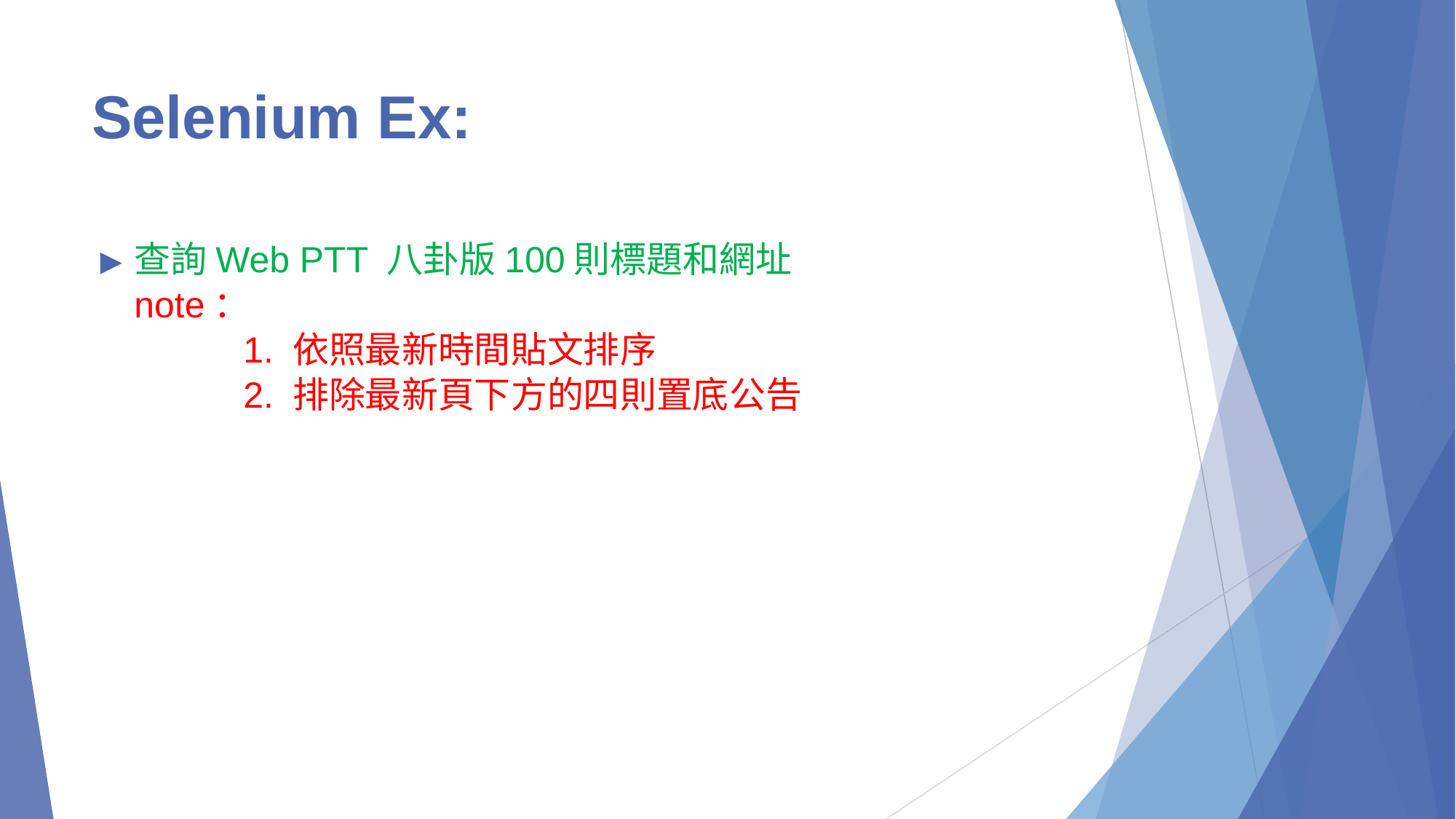

# Selenium Ex:
查詢Web PTT 八卦版100則標題和網址
	note：
		1. 依照最新時間貼文排序
		2. 排除最新頁下方的四則置底公告